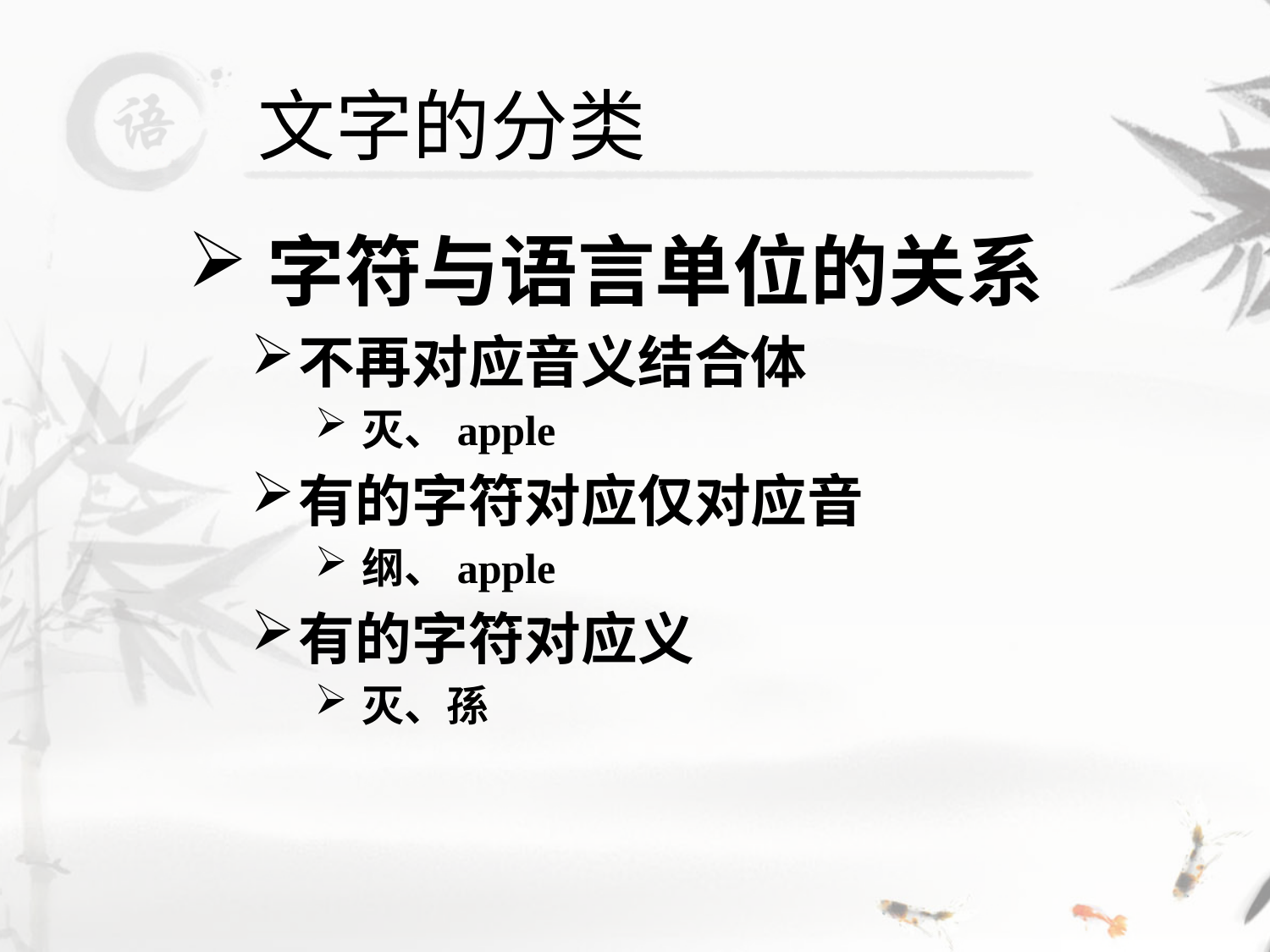

# 文字的分类
字符与语言单位的关系
不再对应音义结合体
灭、apple
有的字符对应仅对应音
纲、apple
有的字符对应义
灭、孫